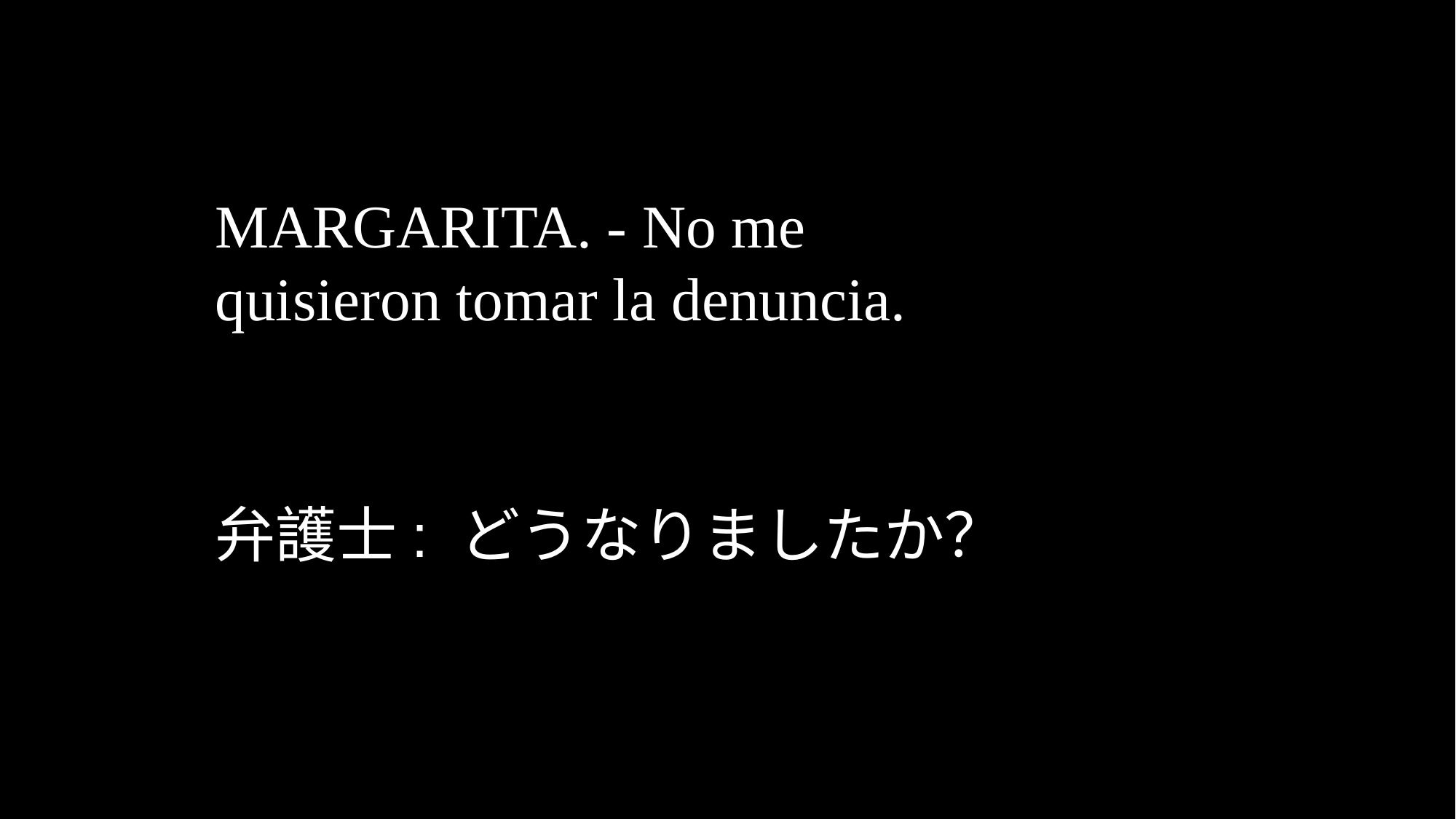

MARGARITA. - No me quisieron tomar la denuncia.

弁護士: どうなりましたか？